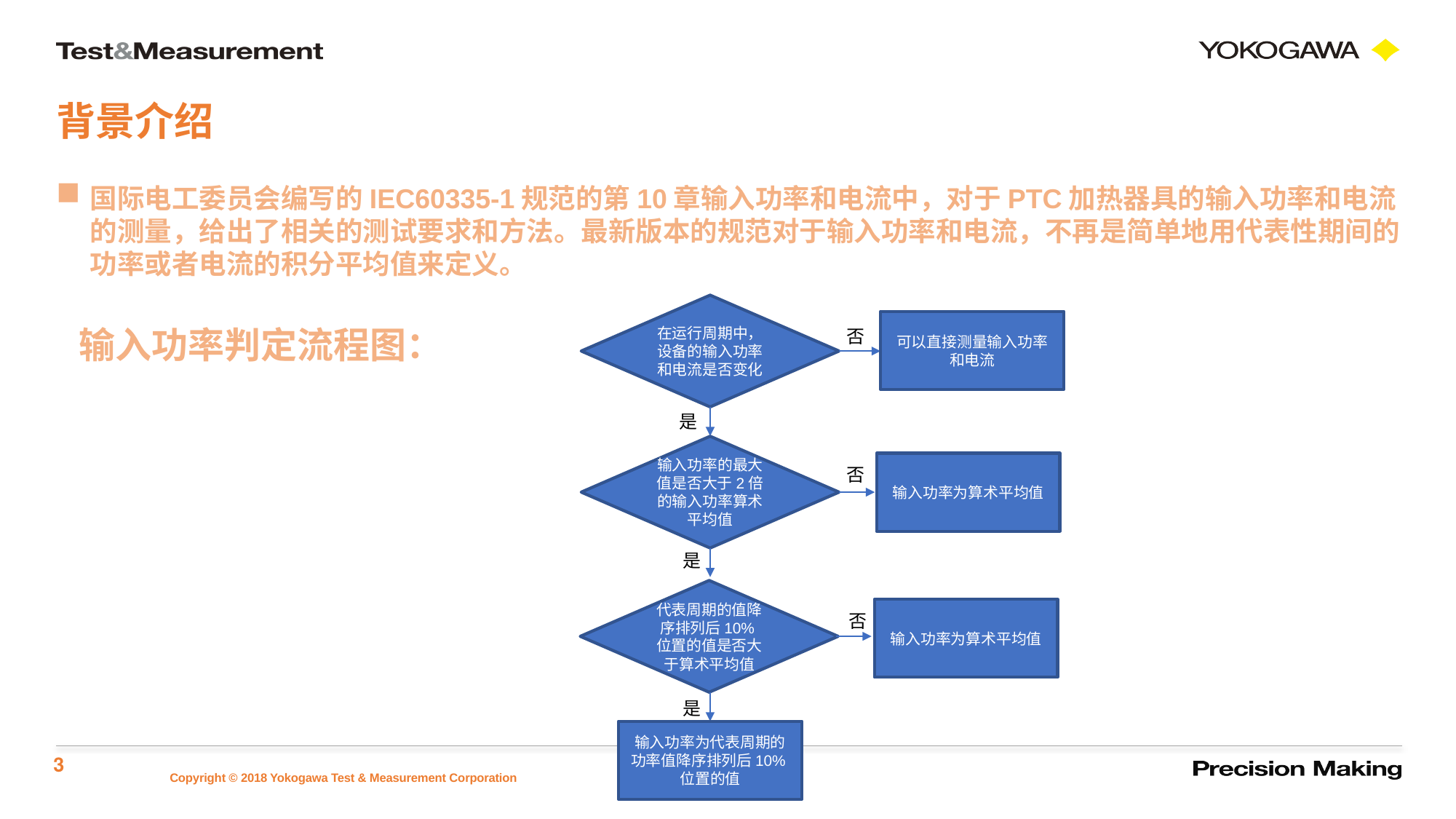

# 背景介绍
国际电工委员会编写的IEC60335-1规范的第10章输入功率和电流中，对于PTC加热器具的输入功率和电流的测量，给出了相关的测试要求和方法。最新版本的规范对于输入功率和电流，不再是简单地用代表性期间的功率或者电流的积分平均值来定义。
在运行周期中，设备的输入功率和电流是否变化
可以直接测量输入功率和电流
否
是
输入功率的最大值是否大于2倍的输入功率算术平均值
输入功率为算术平均值
否
是
代表周期的值降序排列后10%位置的值是否大于算术平均值
输入功率为算术平均值
否
是
输入功率为代表周期的功率值降序排列后10%位置的值
输入功率判定流程图：